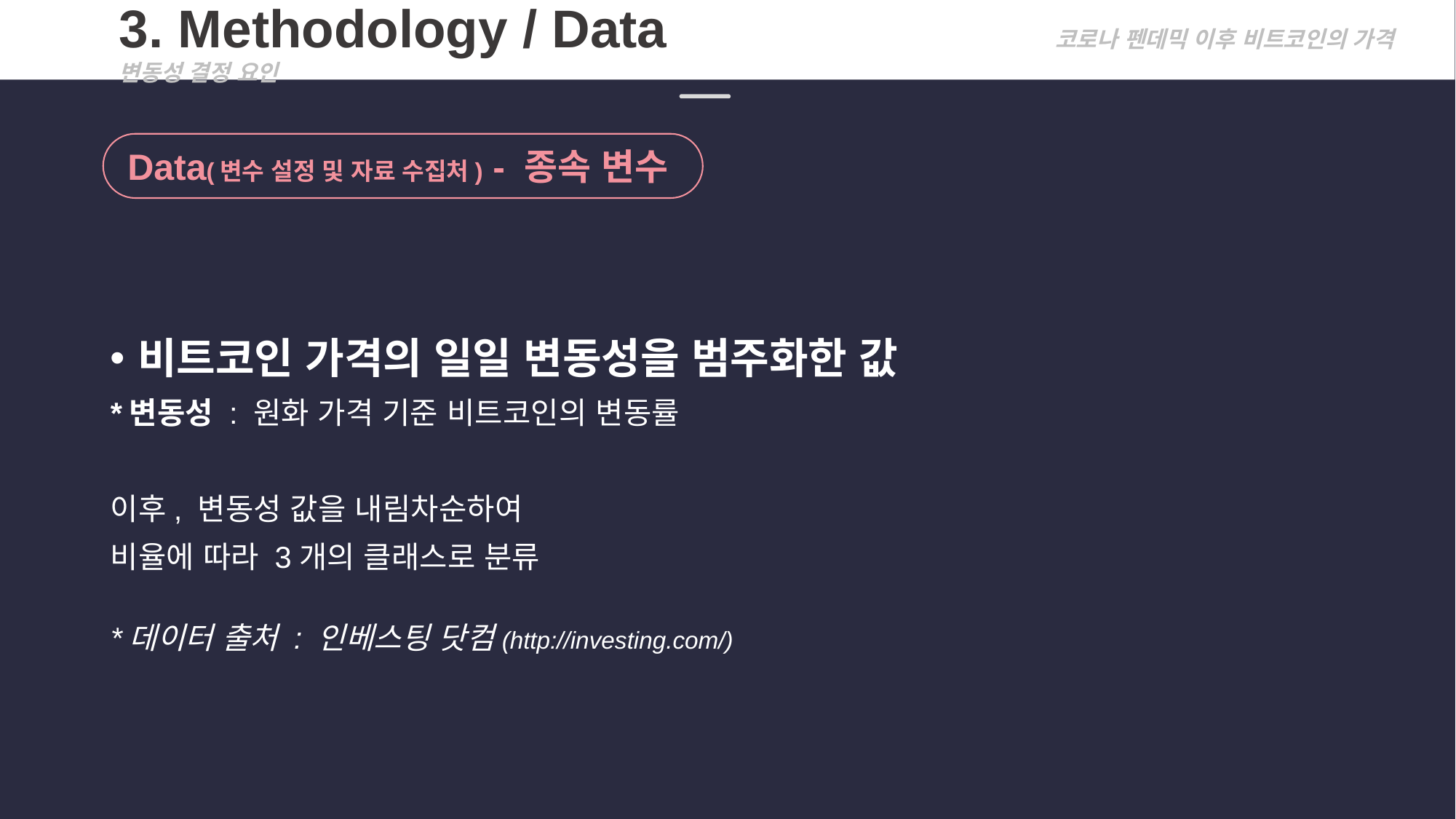

3. Methodology / Data			         코로나 펜데믹 이후 비트코인의 가격 변동성 결정 요인

Data(변수 설정 및 자료 수집처) - 종속 변수
비트코인 가격의 일일 변동성을 범주화한 값
*변동성 : 원화 가격 기준 비트코인의 변동률

이후, 변동성 값을 내림차순하여
비율에 따라 3개의 클래스로 분류
*데이터 출처 : 인베스팅 닷컴(http://investing.com/)